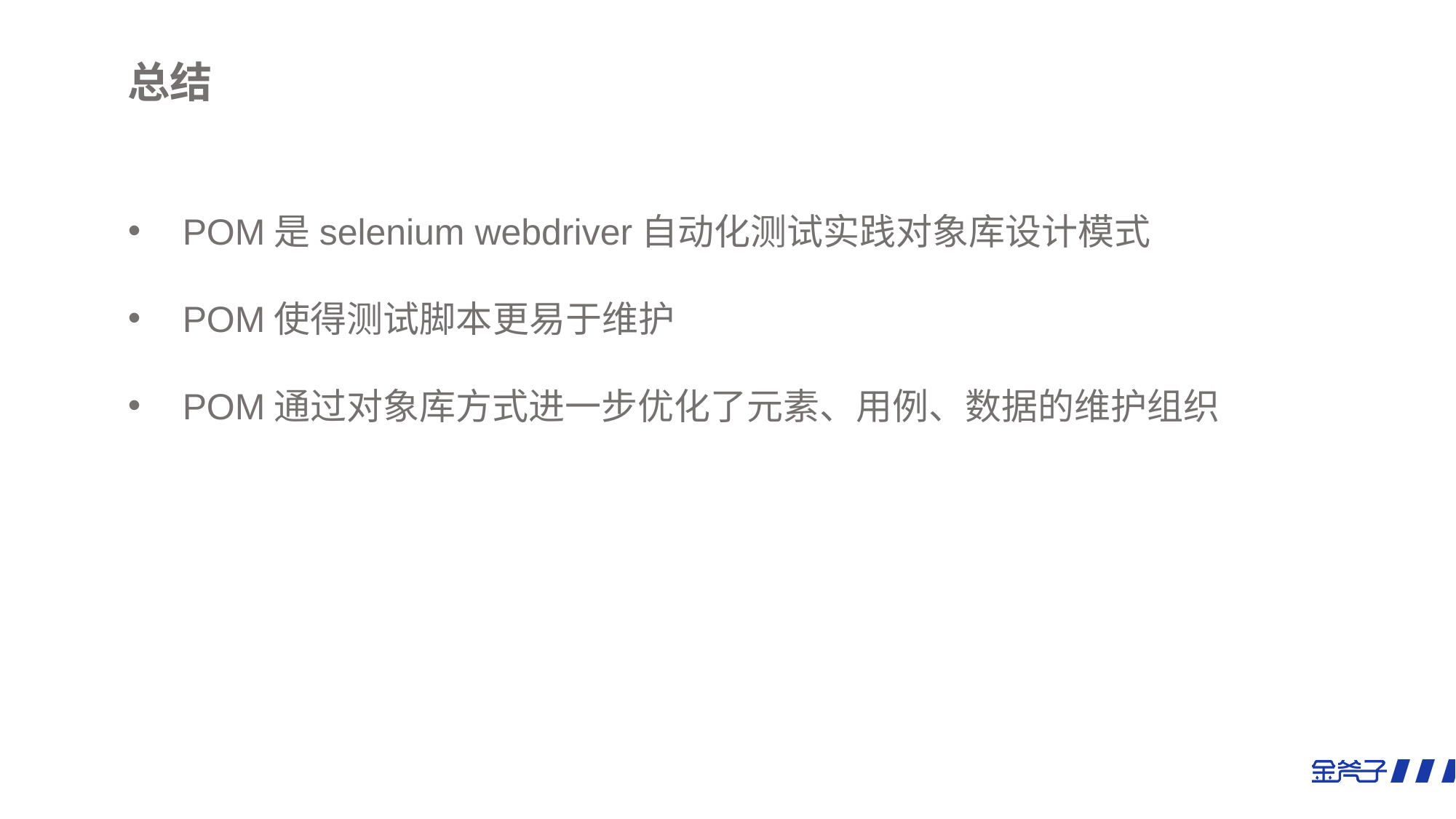

总结

POM是selenium webdriver自动化测试实践对象库设计模式

POM使得测试脚本更易于维护

POM通过对象库方式进一步优化了元素、用例、数据的维护组织